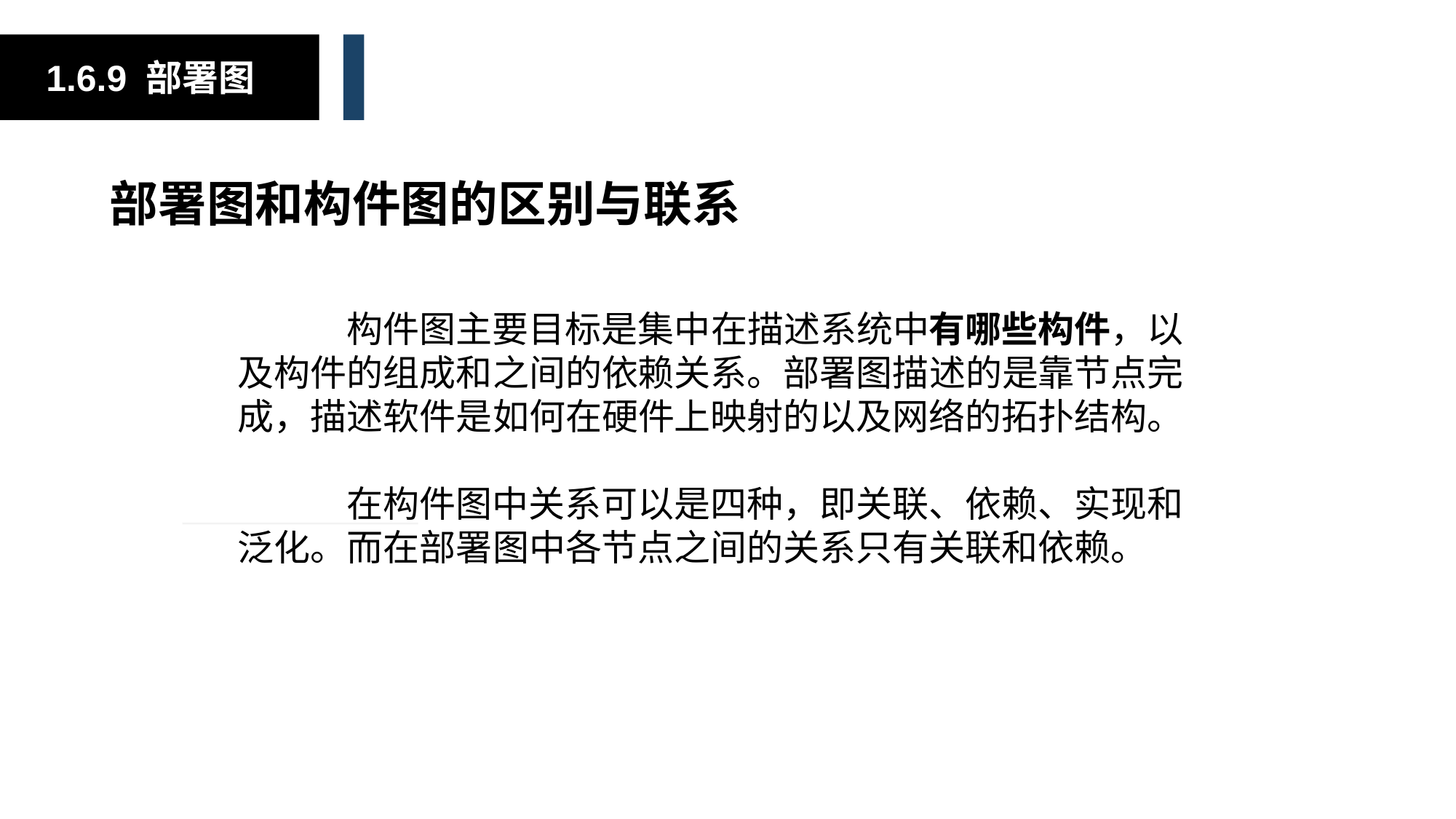

1.6.9 部署图
部署图和构件图的区别与联系
	构件图主要目标是集中在描述系统中有哪些构件，以及构件的组成和之间的依赖关系。部署图描述的是靠节点完成，描述软件是如何在硬件上映射的以及网络的拓扑结构。

	在构件图中关系可以是四种，即关联、依赖、实现和泛化。而在部署图中各节点之间的关系只有关联和依赖。